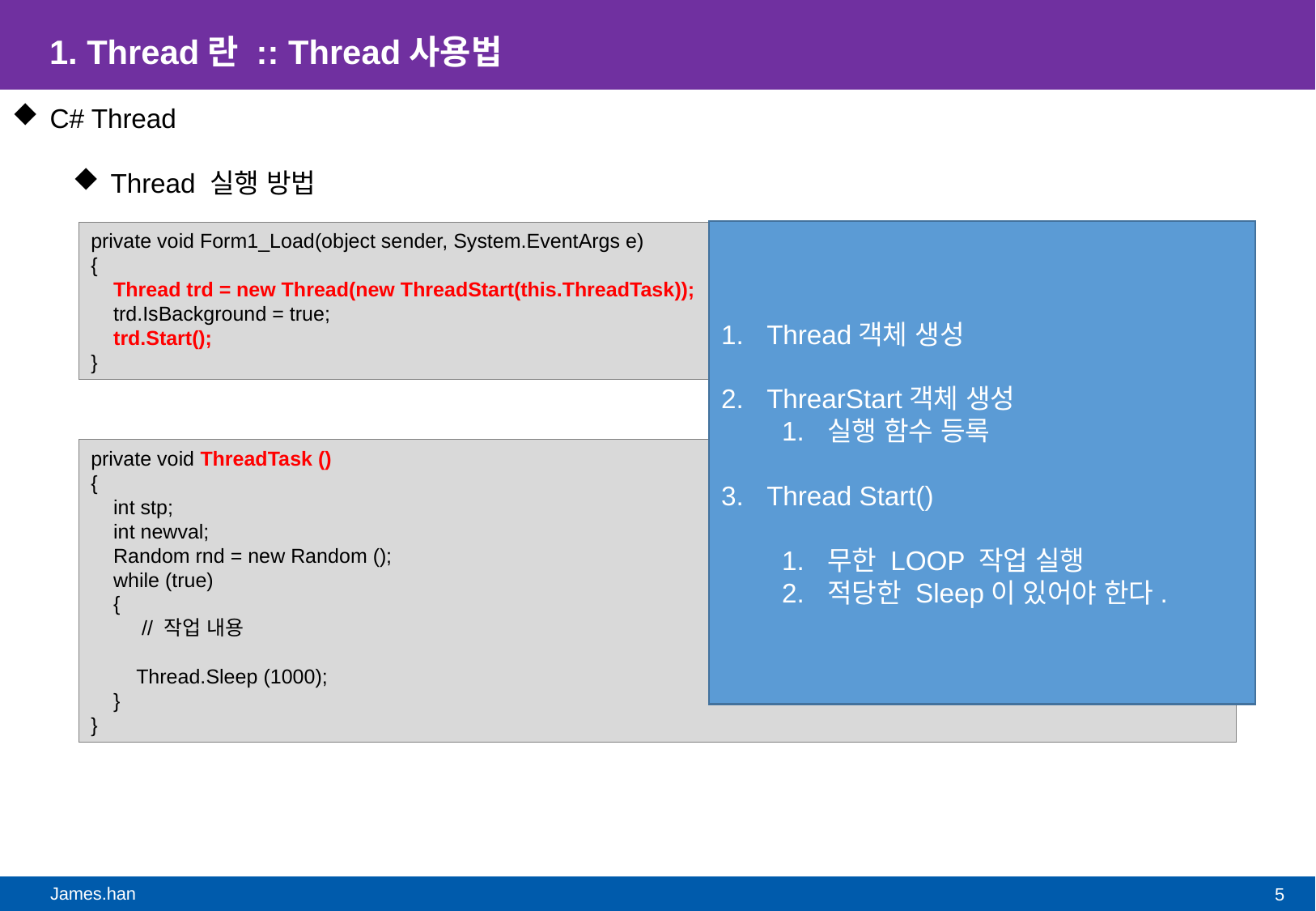

# 1. Thread란 :: Thread사용법
C# Thread

Thread 실행 방법

Thread객체 생성

ThrearStart객체 생성
실행 함수 등록

Thread Start()

무한 LOOP 작업 실행
적당한 Sleep이 있어야 한다.
private void Form1_Load(object sender, System.EventArgs e)
{
    Thread trd = new Thread(new ThreadStart(this.ThreadTask));
    trd.IsBackground = true;
    trd.Start();
}
private void ThreadTask ()
{
    int stp;
    int newval;
    Random rnd = new Random ();
    while (true)
    {
         // 작업 내용

        Thread.Sleep (1000);
    }
}
5